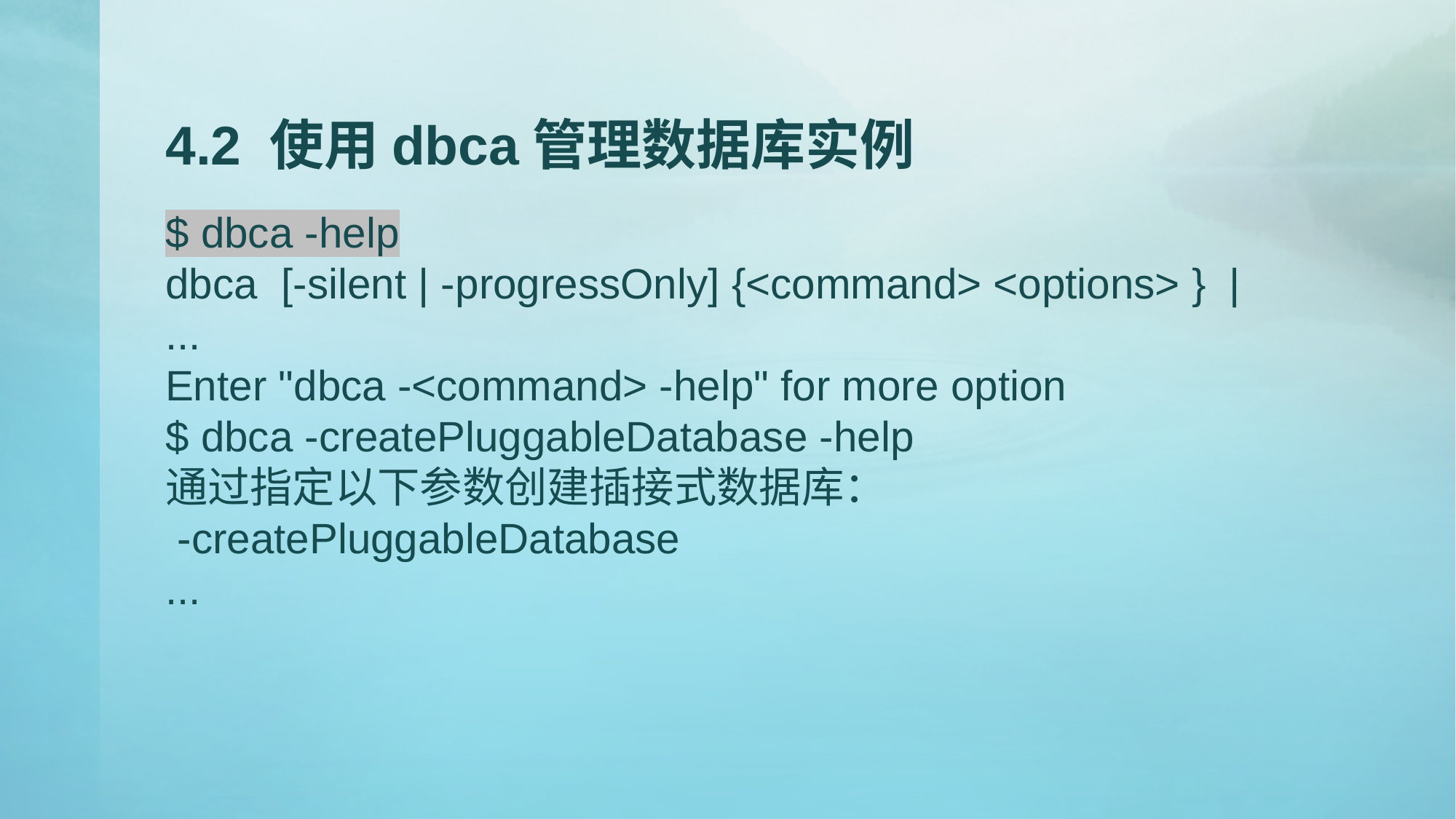

# 4.2 使用dbca管理数据库实例
$ dbca -help
dbca  [-silent | -progressOnly] {<command> <options> }  |
...
Enter "dbca -<command> -help" for more option
$ dbca -createPluggableDatabase -help
通过指定以下参数创建插接式数据库：
 -createPluggableDatabase
...